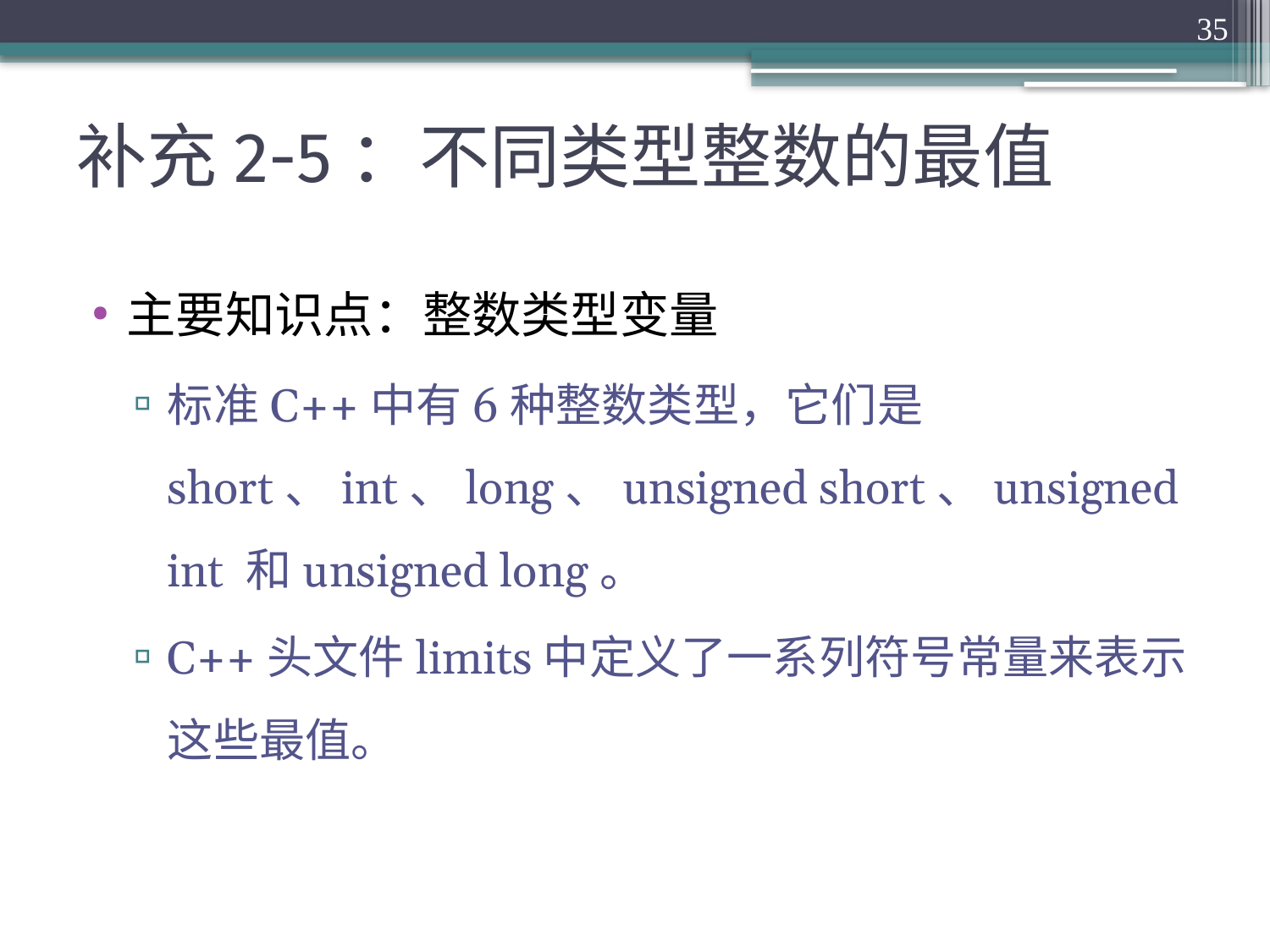

35
# 补充2-5：不同类型整数的最值
主要知识点：整数类型变量
标准C++中有6种整数类型，它们是short、int、long、unsigned short、unsigned int 和unsigned long。
C++头文件limits中定义了一系列符号常量来表示这些最值。